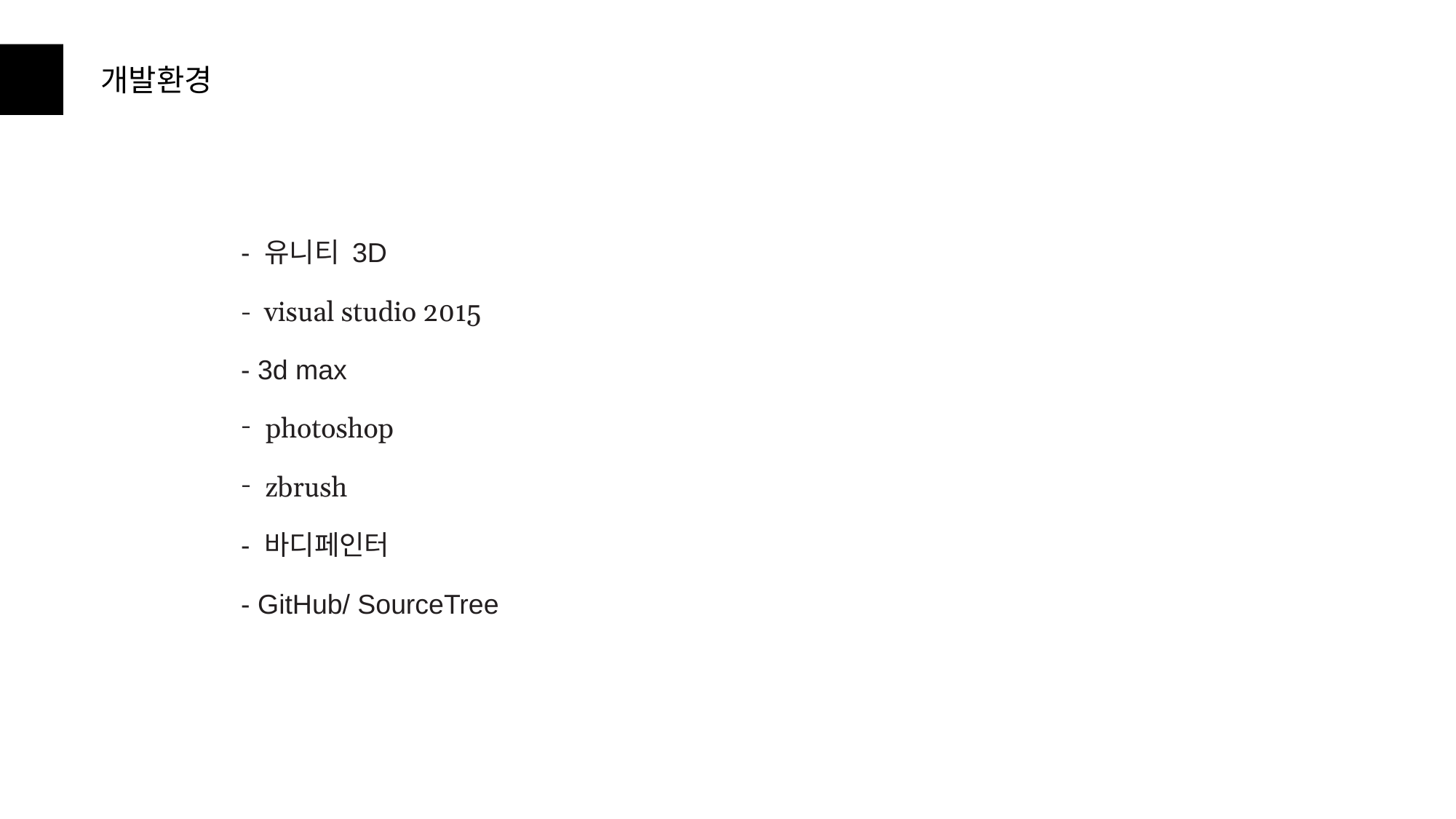

개발환경
- 유니티 3D
-  visual studio 2015
- 3d max
photoshop
zbrush
- 바디페인터
- GitHub/ SourceTree